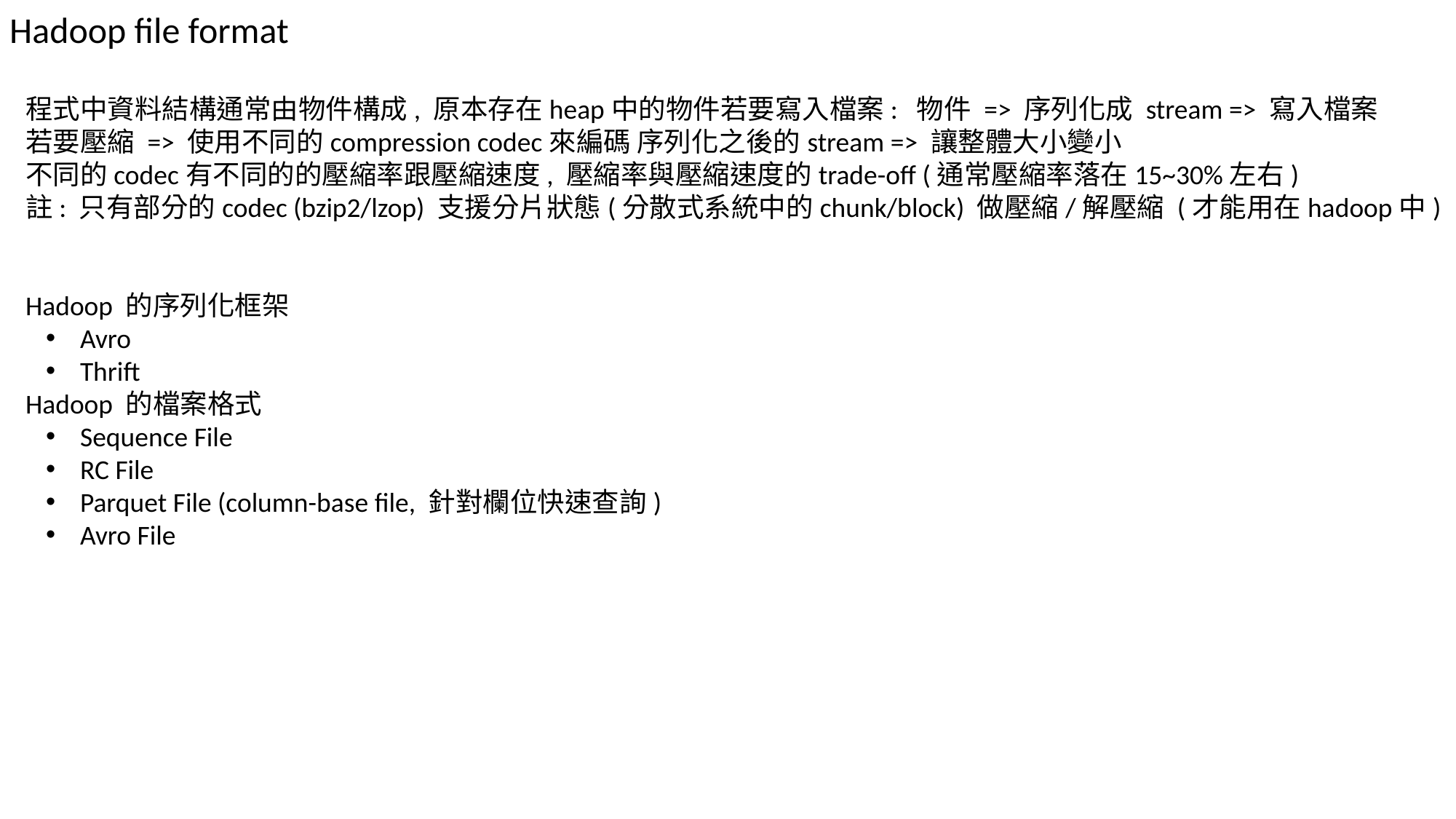

Hadoop file format
程式中資料結構通常由物件構成, 原本存在heap中的物件若要寫入檔案:  物件 => 序列化成 stream => 寫入檔案
若要壓縮 => 使用不同的compression codec來編碼 序列化之後的stream => 讓整體大小變小
不同的codec有不同的的壓縮率跟壓縮速度, 壓縮率與壓縮速度的trade-off (通常壓縮率落在15~30%左右)
註: 只有部分的codec (bzip2/lzop) 支援分片狀態(分散式系統中的chunk/block) 做壓縮/解壓縮 (才能用在hadoop中)

Hadoop 的序列化框架
Avro
Thrift
Hadoop 的檔案格式
Sequence File
RC File
Parquet File (column-base file, 針對欄位快速查詢)
Avro File